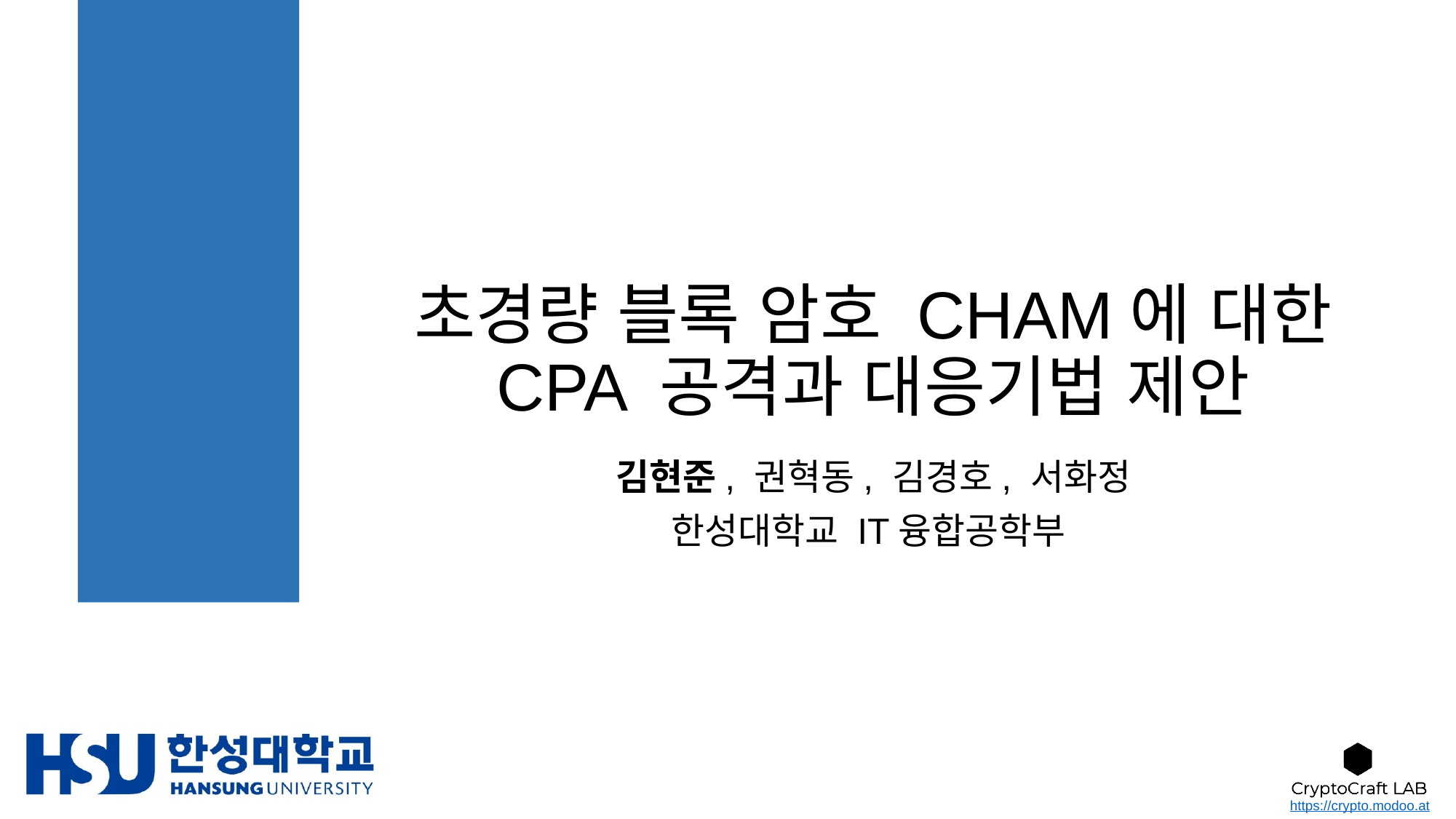

# 초경량 블록 암호 CHAM에 대한 CPA 공격과 대응기법 제안
김현준, 권혁동, 김경호, 서화정
한성대학교 IT융합공학부